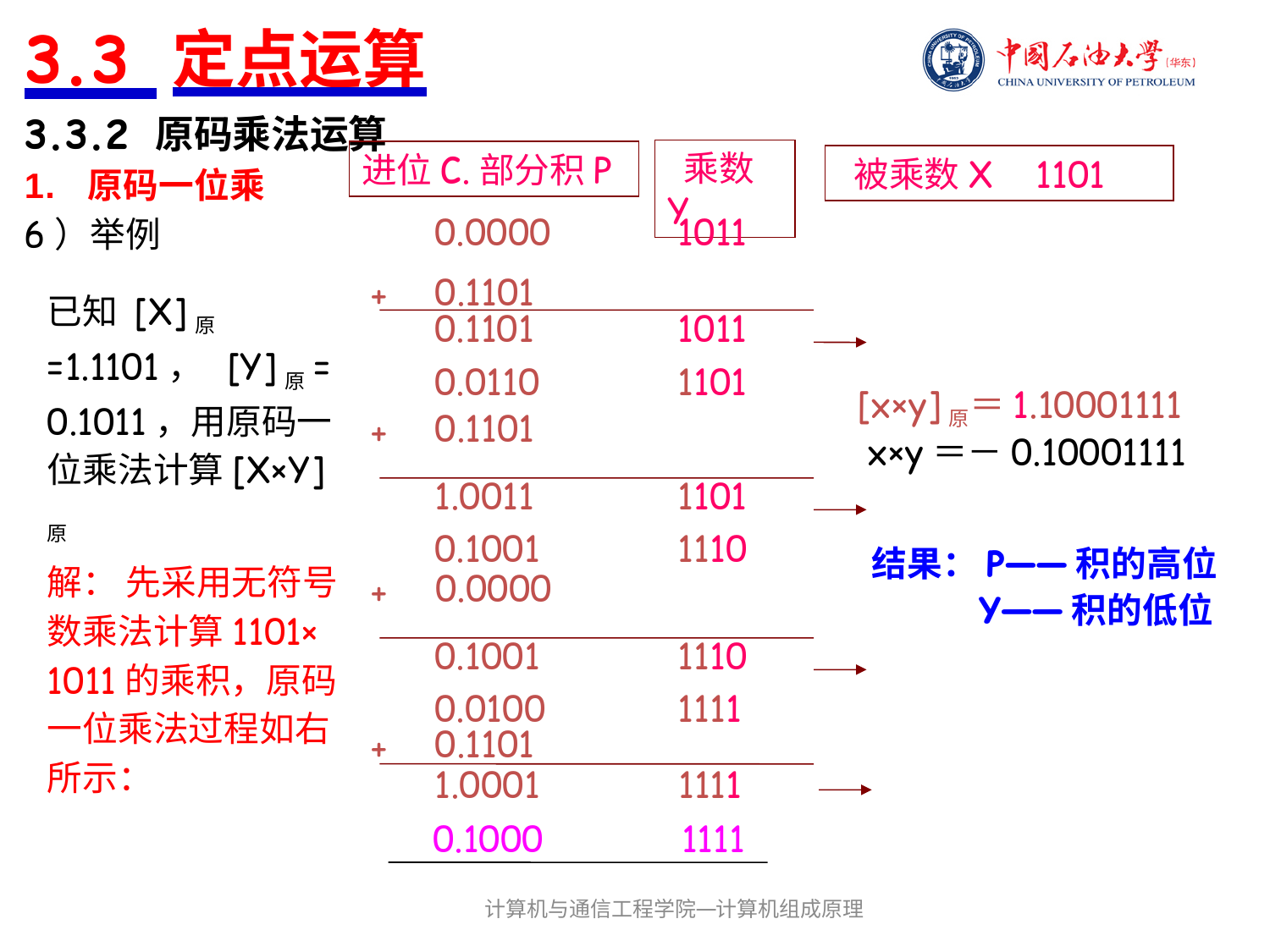

# 3.3 定点运算
3.3.2 原码乘法运算
原码一位乘
6）举例

 乘数Y
进位C.部分积P
 被乘数X    1101
0.0000
1011
0.1101
+

已知 [X]原=1.1101，  [Y]原= 0.1011，用原码一位乘法计算[X×Y]原
解： 先采用无符号数乘法计算1101× 1011的乘积，原码一位乘法过程如右所示：
0.1101
1011

0.0110
1101
[x×y]原＝1.10001111
0.1101
+

x×y＝－0.10001111
1.0011
1101

0.1001
1110
结果：P——积的高位
       Y——积的低位
0.0000
+

0.1001
1110

0.0100
1111
0.1101
+

1.0001
1111

0.1000
1111

63
计算机与通信工程学院—计算机组成原理